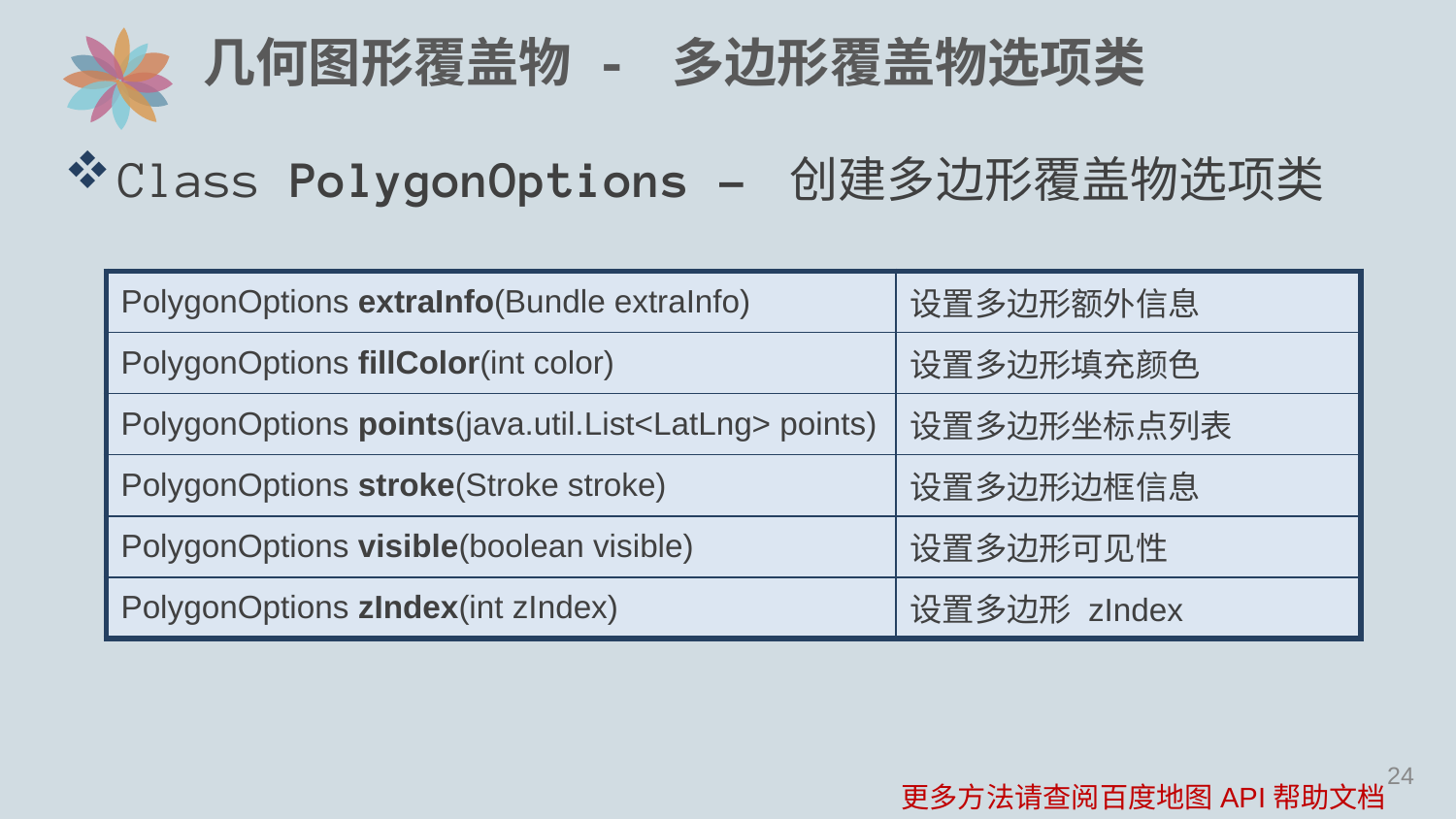

# 几何图形覆盖物 - 多边形覆盖物选项类
Class PolygonOptions - 创建多边形覆盖物选项类
| PolygonOptions extraInfo(Bundle extraInfo) | 设置多边形额外信息 |
| --- | --- |
| PolygonOptions fillColor(int color) | 设置多边形填充颜色 |
| PolygonOptions points(java.util.List<LatLng> points) | 设置多边形坐标点列表 |
| PolygonOptions stroke(Stroke stroke) | 设置多边形边框信息 |
| PolygonOptions visible(boolean visible) | 设置多边形可见性 |
| PolygonOptions zIndex(int zIndex) | 设置多边形 zIndex |
更多方法请查阅百度地图API帮助文档
24